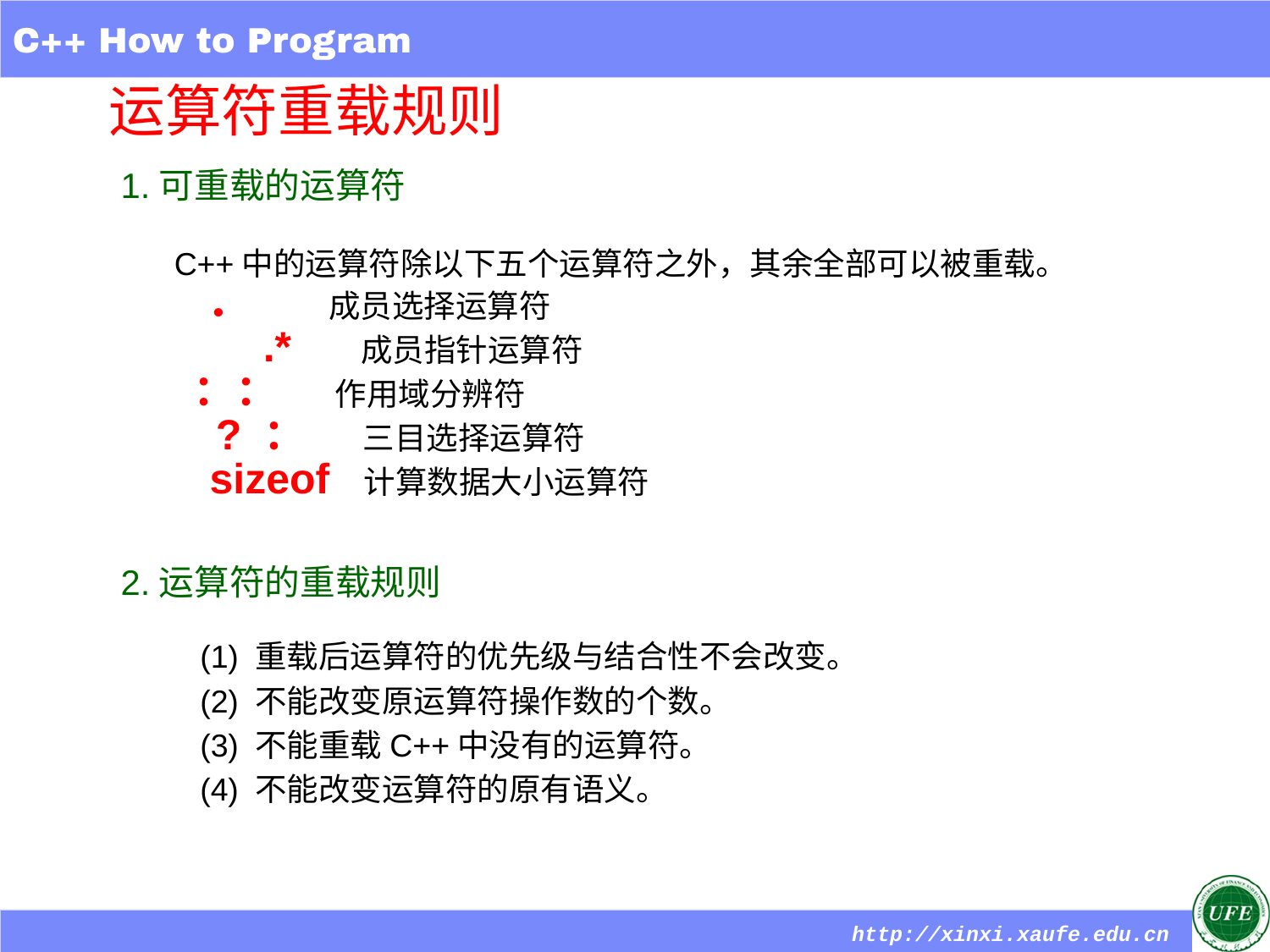

# 运算符重载规则
1.可重载的运算符
      C++中的运算符除以下五个运算符之外，其余全部可以被重载。
        ．           成员选择运算符
            .*     成员指针运算符
         ：：      作用域分辨符
        ? ：      三目选择运算符
          sizeof  计算数据大小运算符

2.运算符的重载规则
      (1) 重载后运算符的优先级与结合性不会改变。
      (2) 不能改变原运算符操作数的个数。
      (3) 不能重载C++中没有的运算符。
      (4) 不能改变运算符的原有语义。